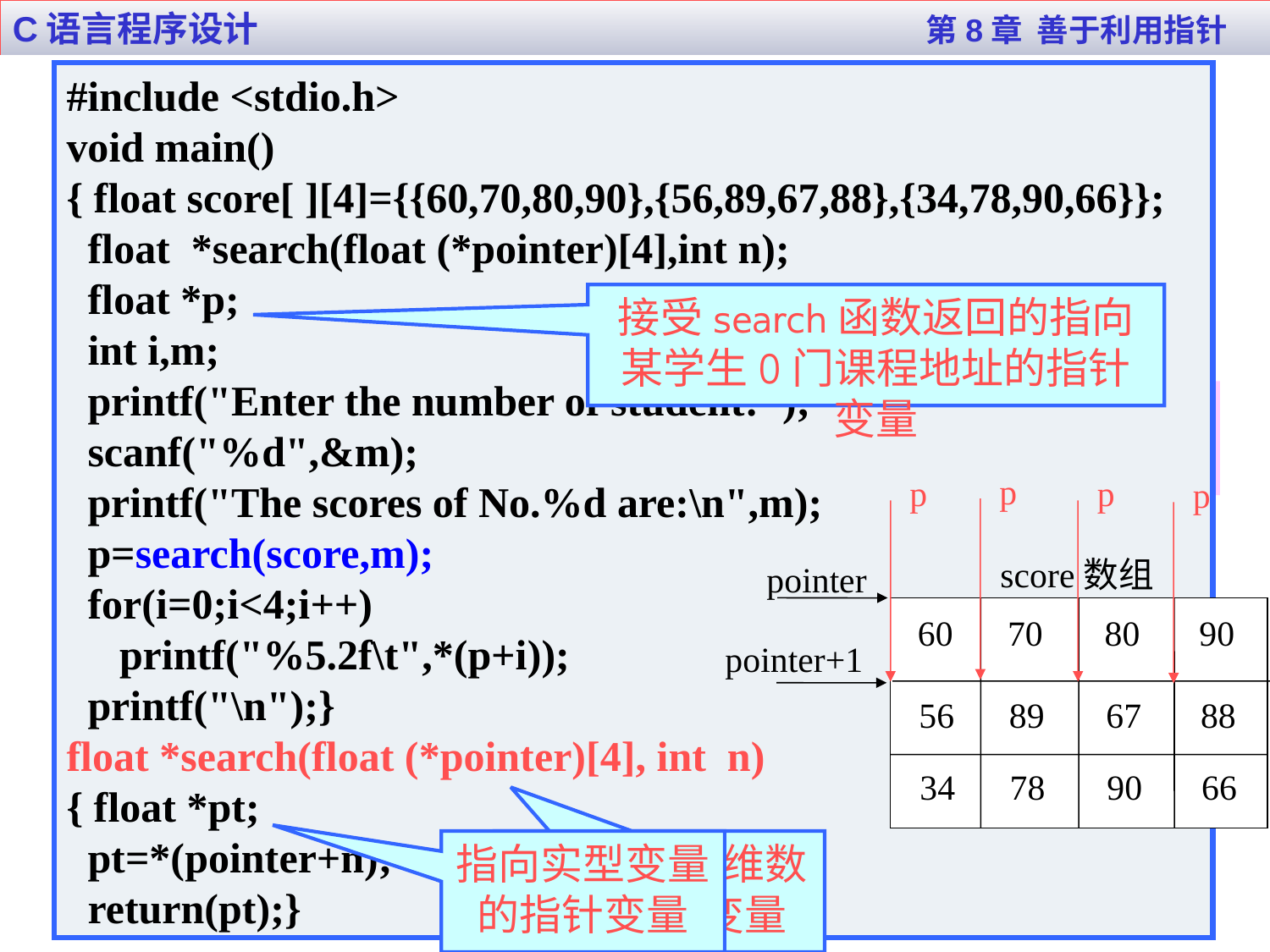

C语言程序设计                                                                                   第8章  善于利用指针
#include <stdio.h>
void main()
{ float score[ ][4]={{60,70,80,90},{56,89,67,88},{34,78,90,66}};
  float  *search(float (*pointer)[4],int n);
  float *p;
  int i,m;
  printf("Enter the number of student:");
  scanf("%d",&m);
  printf("The scores of No.%d are:\n",m);
  p=search(score,m);
  for(i=0;i<4;i++)
     printf("%5.2f\t",*(p+i));
  printf("\n");}
float *search(float (*pointer)[4], int  n)
{ float *pt;
  pt=*(pointer+n);
  return(pt);}
8.6 返回指针值的函数
函数定义形式：
类型标识符    *函数名(参数表);
例   int  *f(int  x, int y)
接受search函数返回的指向某学生0门课程地址的指针变量
例8.25：有若干学生成绩，要求输入学生序号后，能输出
                 该学生全部成绩。用指针函数实现。
p

p

p

p

score数组
pointer

60
70
80
90
pointer+1

56
89
67
88

34
78
90
66
指向实型变量的指针变量
形参指向一维数组的指针变量